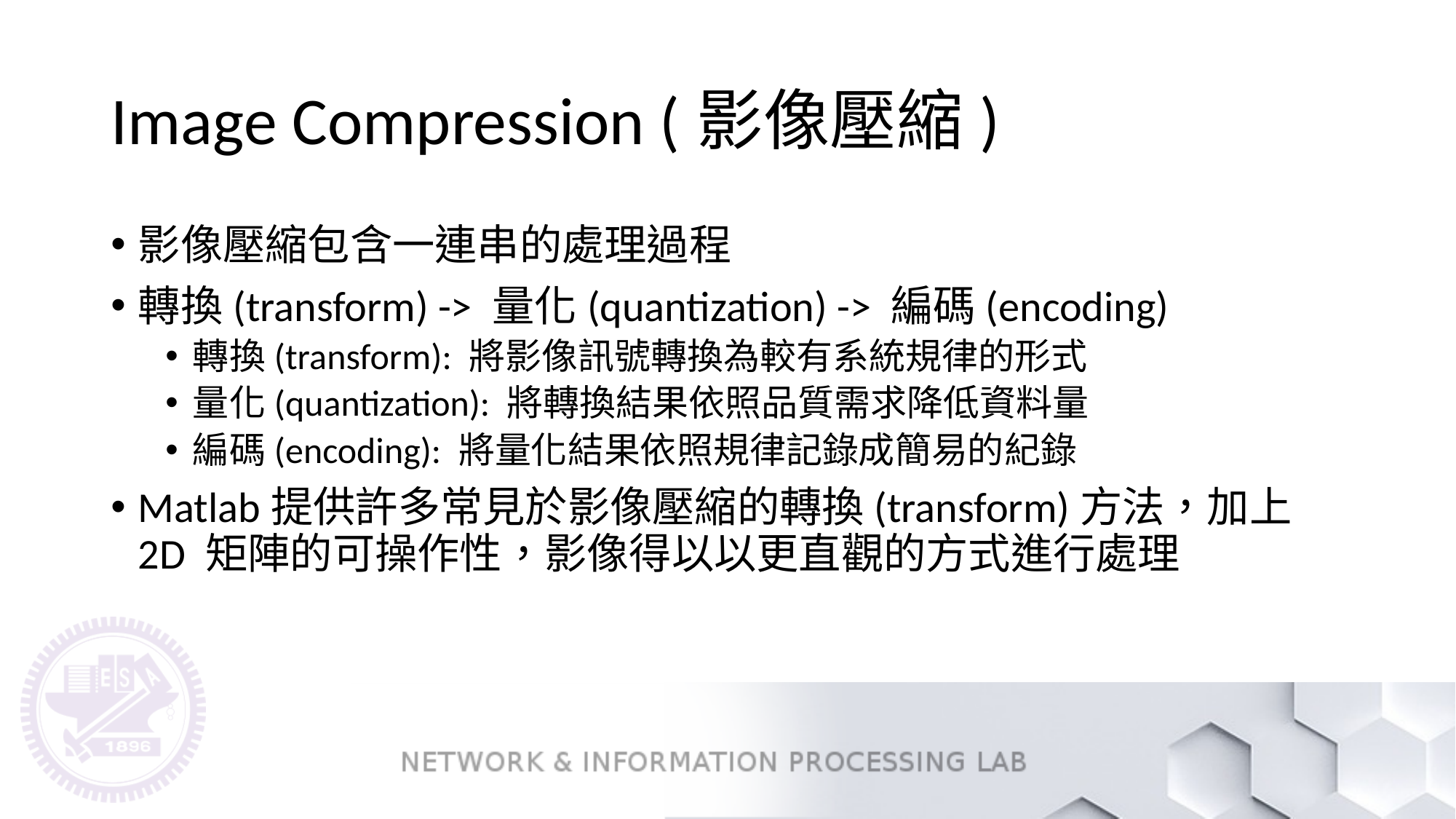

# Image Compression (影像壓縮)
影像壓縮包含一連串的處理過程
轉換(transform) -> 量化(quantization) -> 編碼(encoding)
轉換(transform): 將影像訊號轉換為較有系統規律的形式
量化(quantization): 將轉換結果依照品質需求降低資料量
編碼(encoding): 將量化結果依照規律記錄成簡易的紀錄
Matlab提供許多常見於影像壓縮的轉換(transform)方法，加上2D 矩陣的可操作性，影像得以以更直觀的方式進行處理